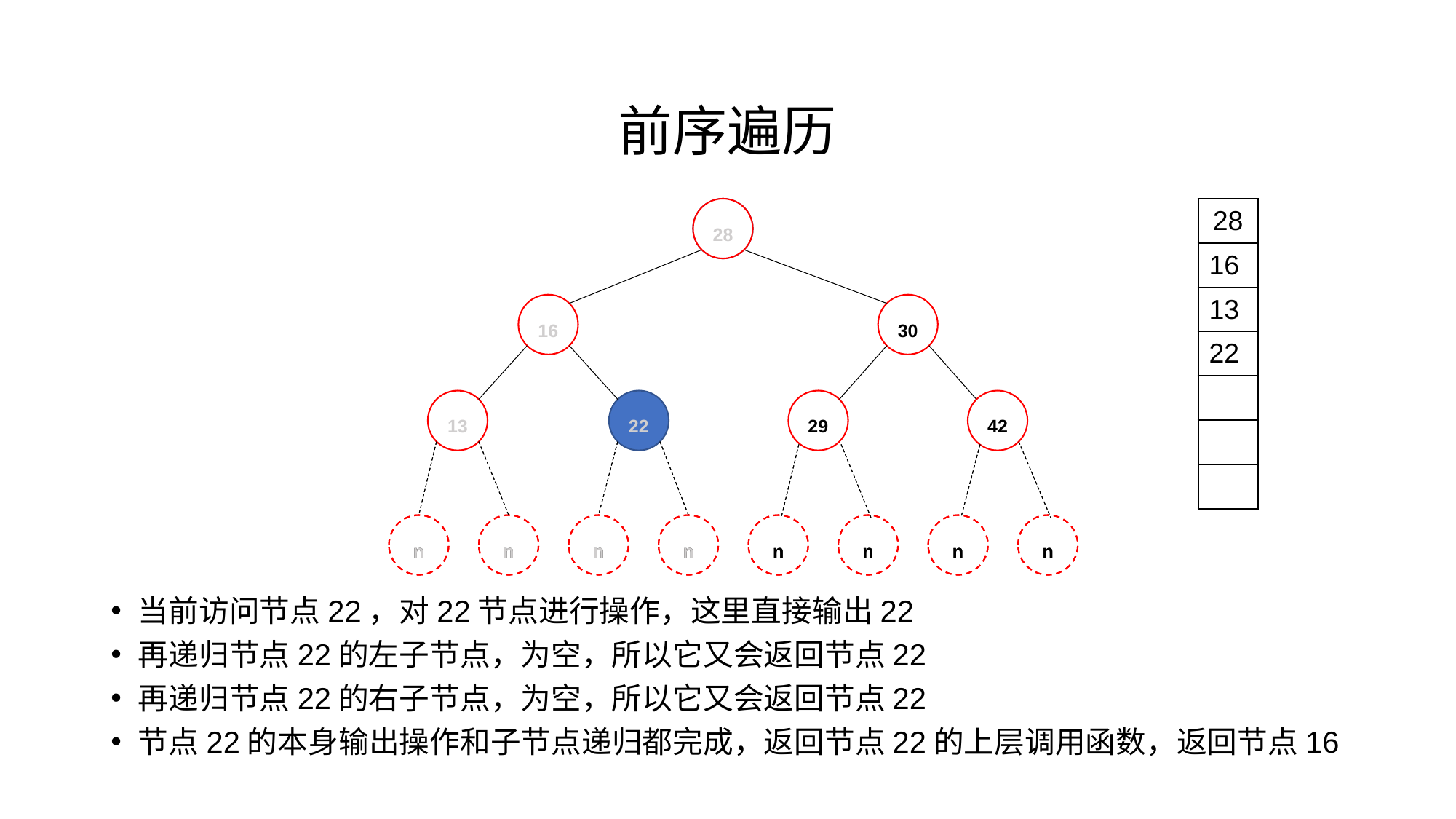

# 前序遍历
28
16
30
13
22
29
42
28
28
| 28 |
| --- |
| 16 |
| 13 |
| 22 |
|  |
|  |
|  |
n
n
n
n
n
n
n
n
n
n
n
n
n
n
n
n
当前访问节点22，对22节点进行操作，这里直接输出22
再递归节点22的左子节点，为空，所以它又会返回节点22
再递归节点22的右子节点，为空，所以它又会返回节点22
节点22的本身输出操作和子节点递归都完成，返回节点22的上层调用函数，返回节点16